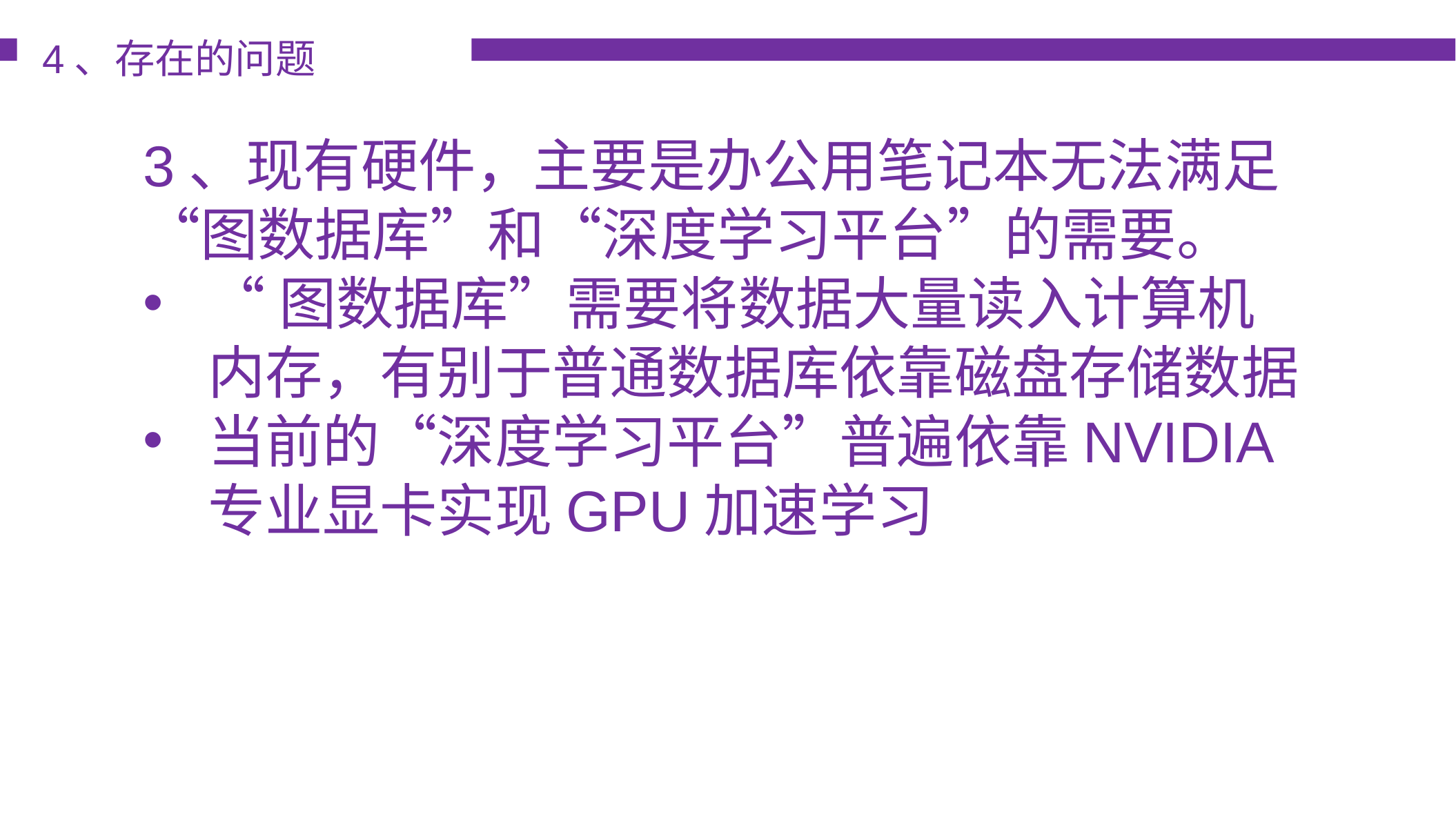

4、存在的问题
3、现有硬件，主要是办公用笔记本无法满足“图数据库”和“深度学习平台”的需要。
“图数据库”需要将数据大量读入计算机内存，有别于普通数据库依靠磁盘存储数据
当前的“深度学习平台”普遍依靠NVIDIA专业显卡实现GPU加速学习